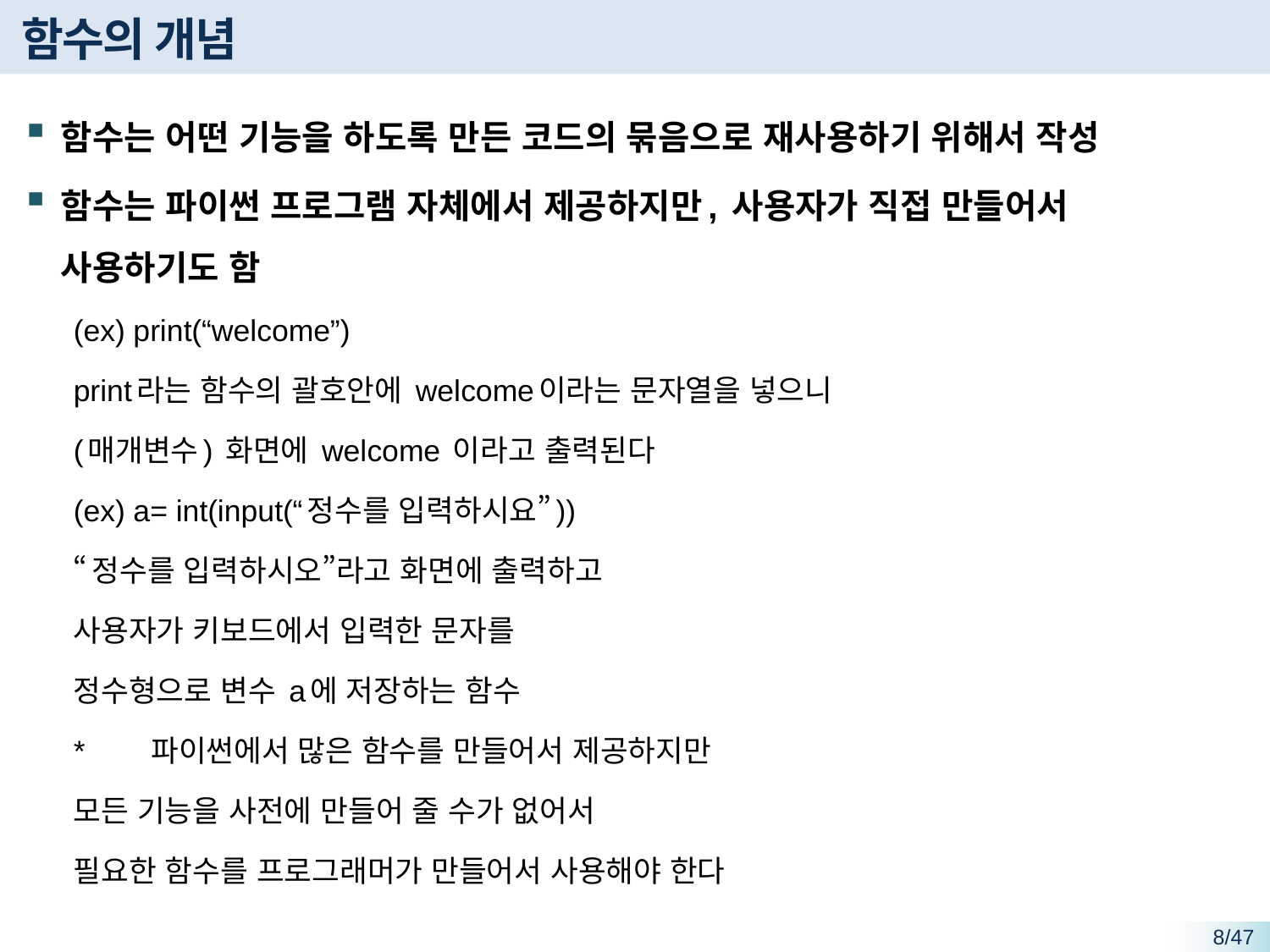

# 함수의 개념
함수는 어떤 기능을 하도록 만든 코드의 묶음으로 재사용하기 위해서 작성
함수는 파이썬 프로그램 자체에서 제공하지만, 사용자가 직접 만들어서 사용하기도 함
(ex) print(“welcome”)
	print라는 함수의 괄호안에 welcome이라는 문자열을 넣으니
	(매개변수) 화면에 welcome 이라고 출력된다
(ex) a= int(input(“정수를 입력하시요”))
	“정수를 입력하시오”라고 화면에 출력하고
	사용자가 키보드에서 입력한 문자를
	정수형으로 변수 a에 저장하는 함수
*  	파이썬에서 많은 함수를 만들어서 제공하지만
	모든 기능을 사전에 만들어 줄 수가 없어서
	필요한 함수를 프로그래머가 만들어서 사용해야 한다